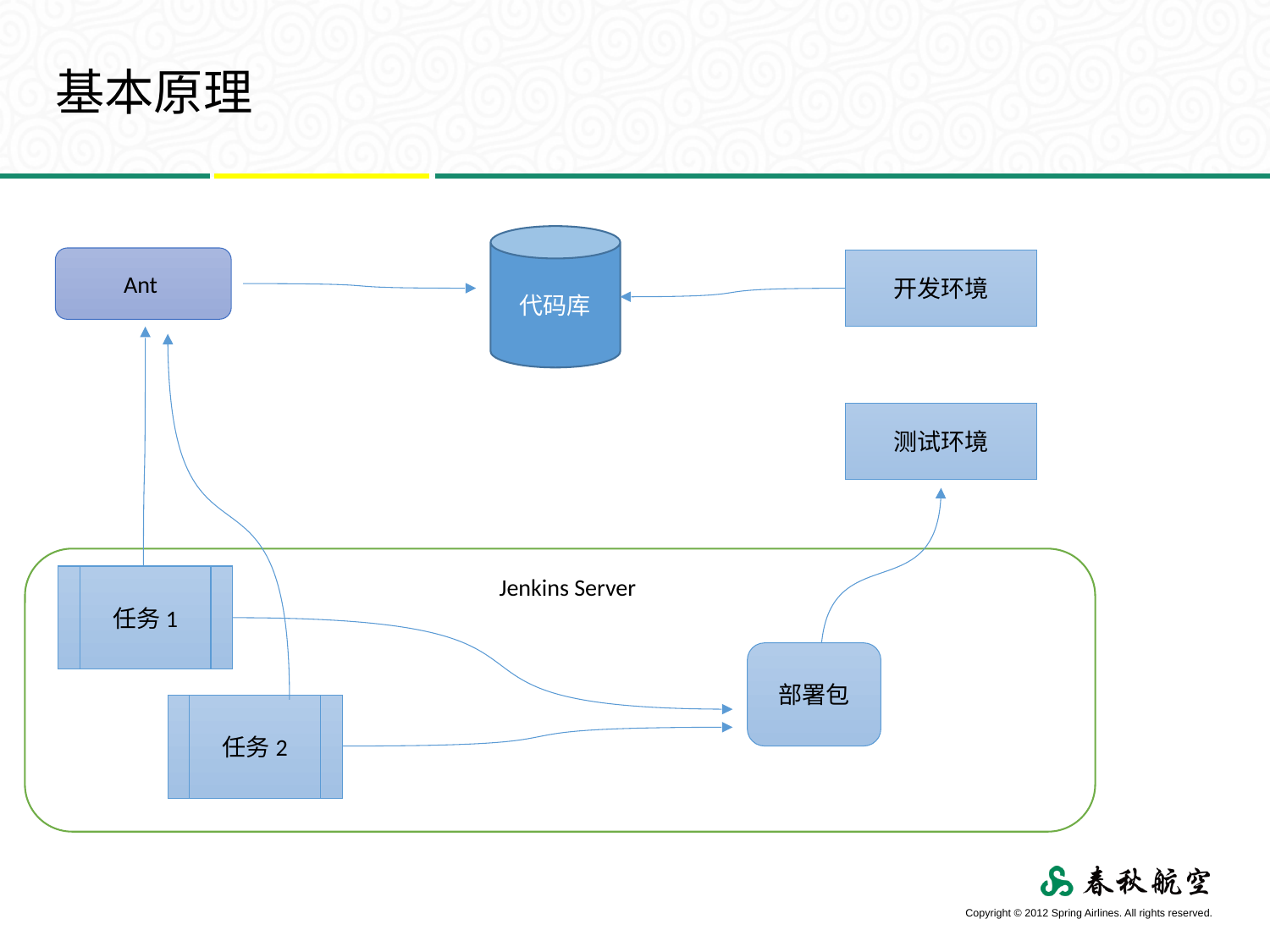

基本原理
代码库
Ant
开发环境
测试环境

Jenkins Server
任务1
部署包
任务2